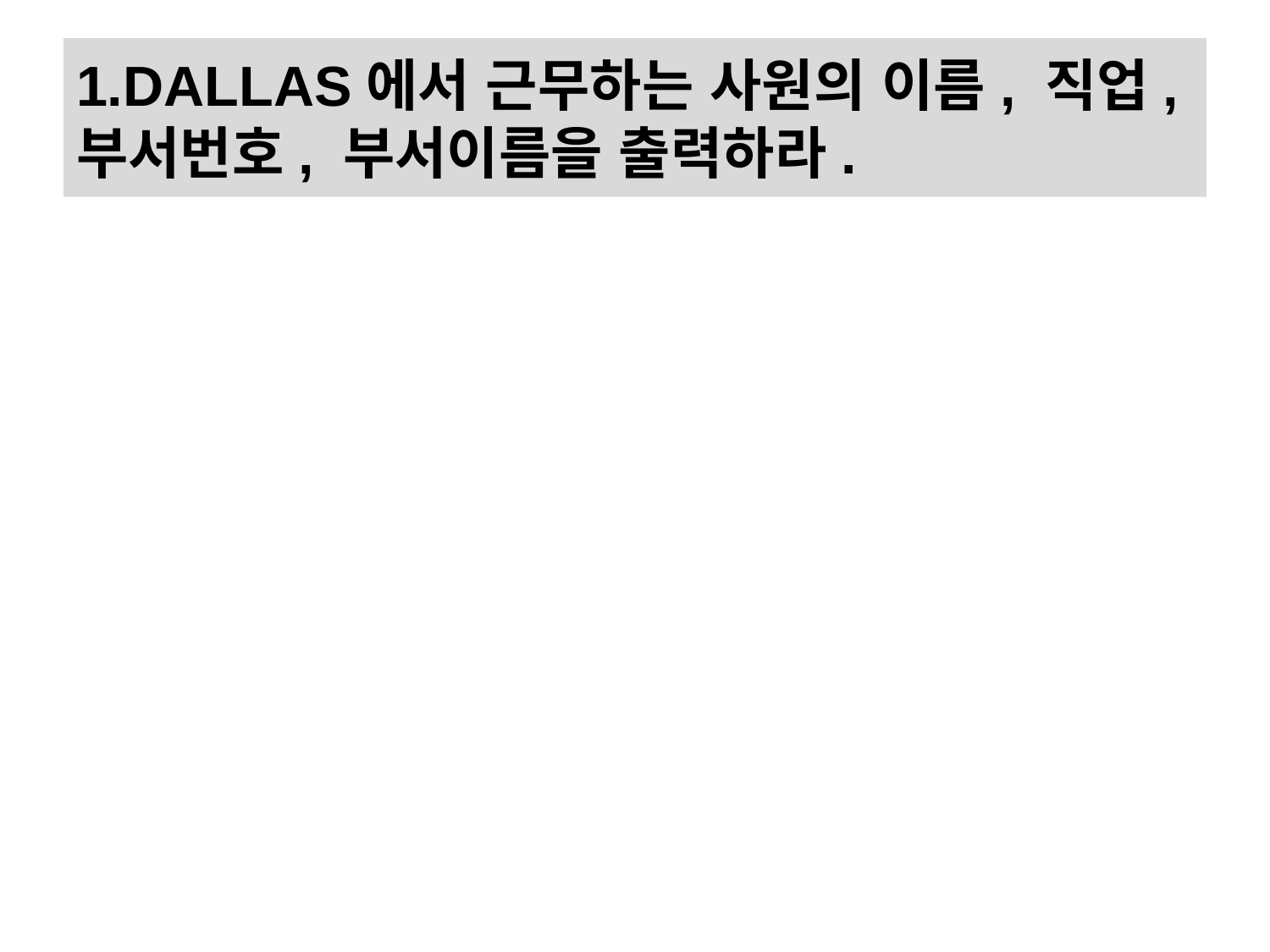

# 1.DALLAS에서 근무하는 사원의 이름, 직업, 부서번호, 부서이름을 출력하라.